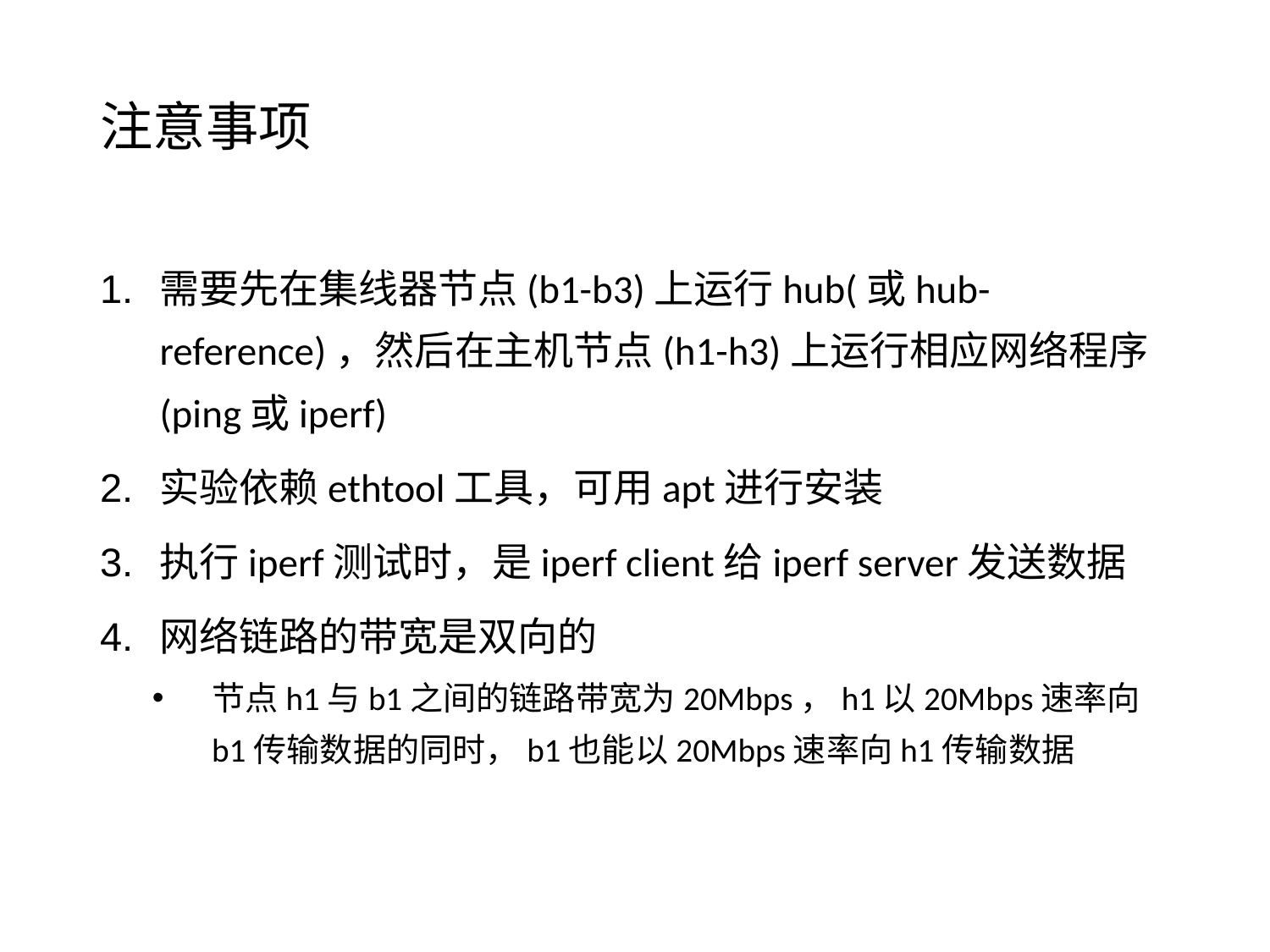

# 注意事项
需要先在集线器节点(b1-b3)上运行hub(或hub-reference)，然后在主机节点(h1-h3)上运行相应网络程序(ping或iperf)
实验依赖ethtool工具，可用apt进行安装
执行iperf测试时，是iperf client给iperf server发送数据
网络链路的带宽是双向的
节点h1与b1之间的链路带宽为20Mbps，h1以20Mbps速率向b1传输数据的同时，b1也能以20Mbps速率向h1传输数据
12